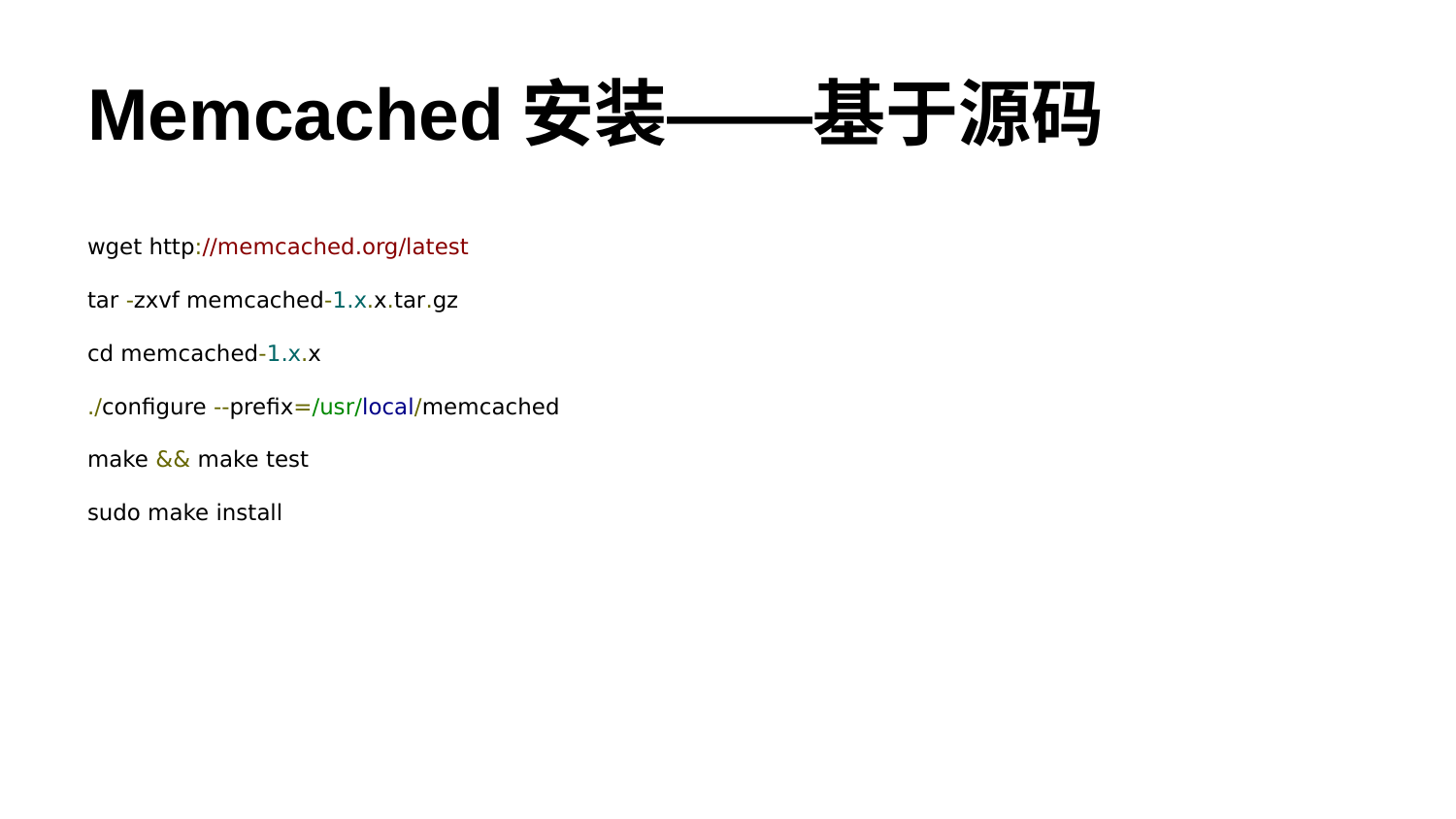

# Memcached安装——基于源码
wget http://memcached.org/latest
tar -zxvf memcached-1.x.x.tar.gz
cd memcached-1.x.x
./configure --prefix=/usr/local/memcached
make && make test
sudo make install